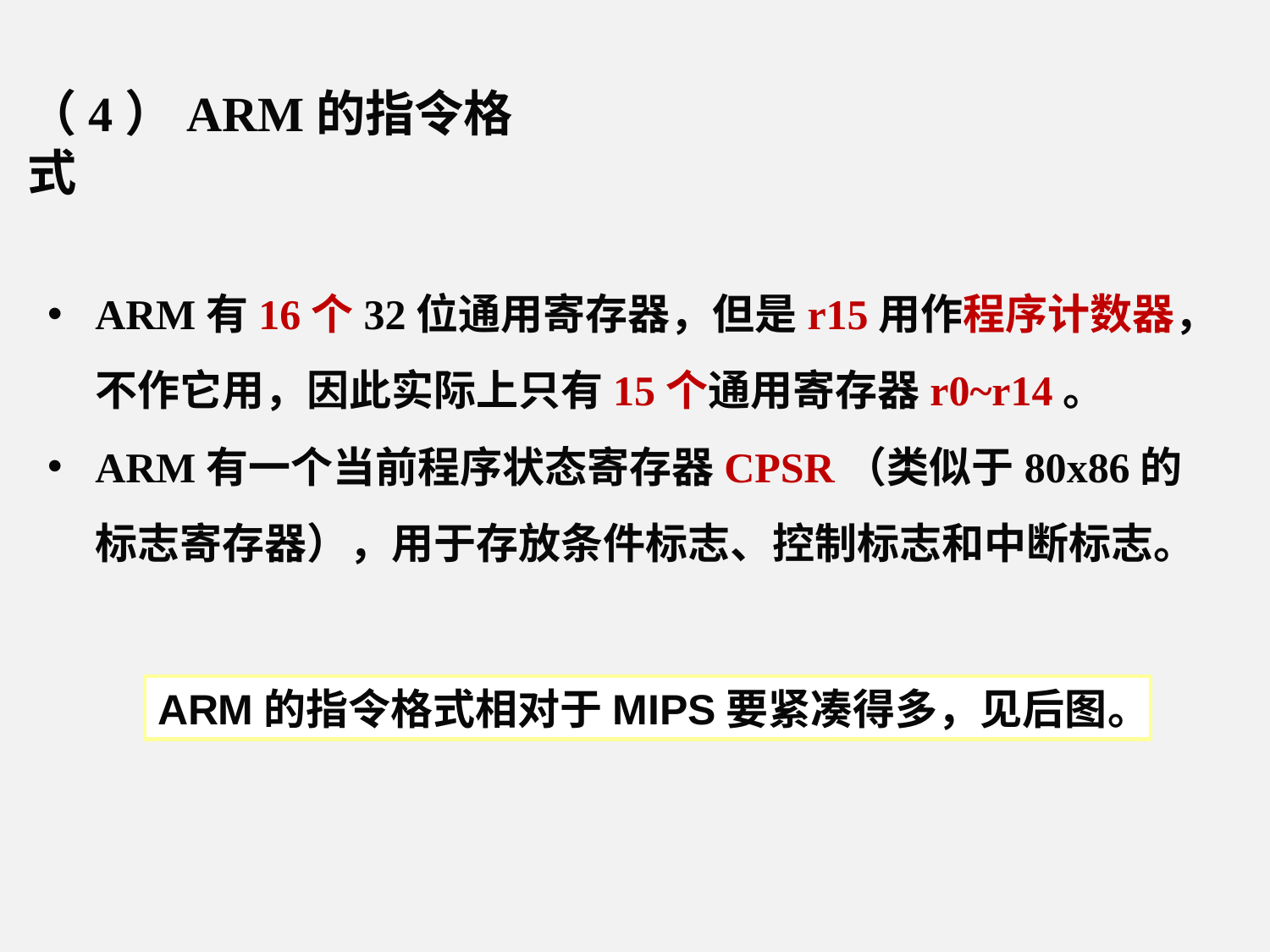

（4）ARM的指令格式
ARM有16个32位通用寄存器，但是r15用作程序计数器，不作它用，因此实际上只有15个通用寄存器r0~r14。
ARM有一个当前程序状态寄存器CPSR（类似于80x86的标志寄存器），用于存放条件标志、控制标志和中断标志。
ARM的指令格式相对于MIPS要紧凑得多，见后图。